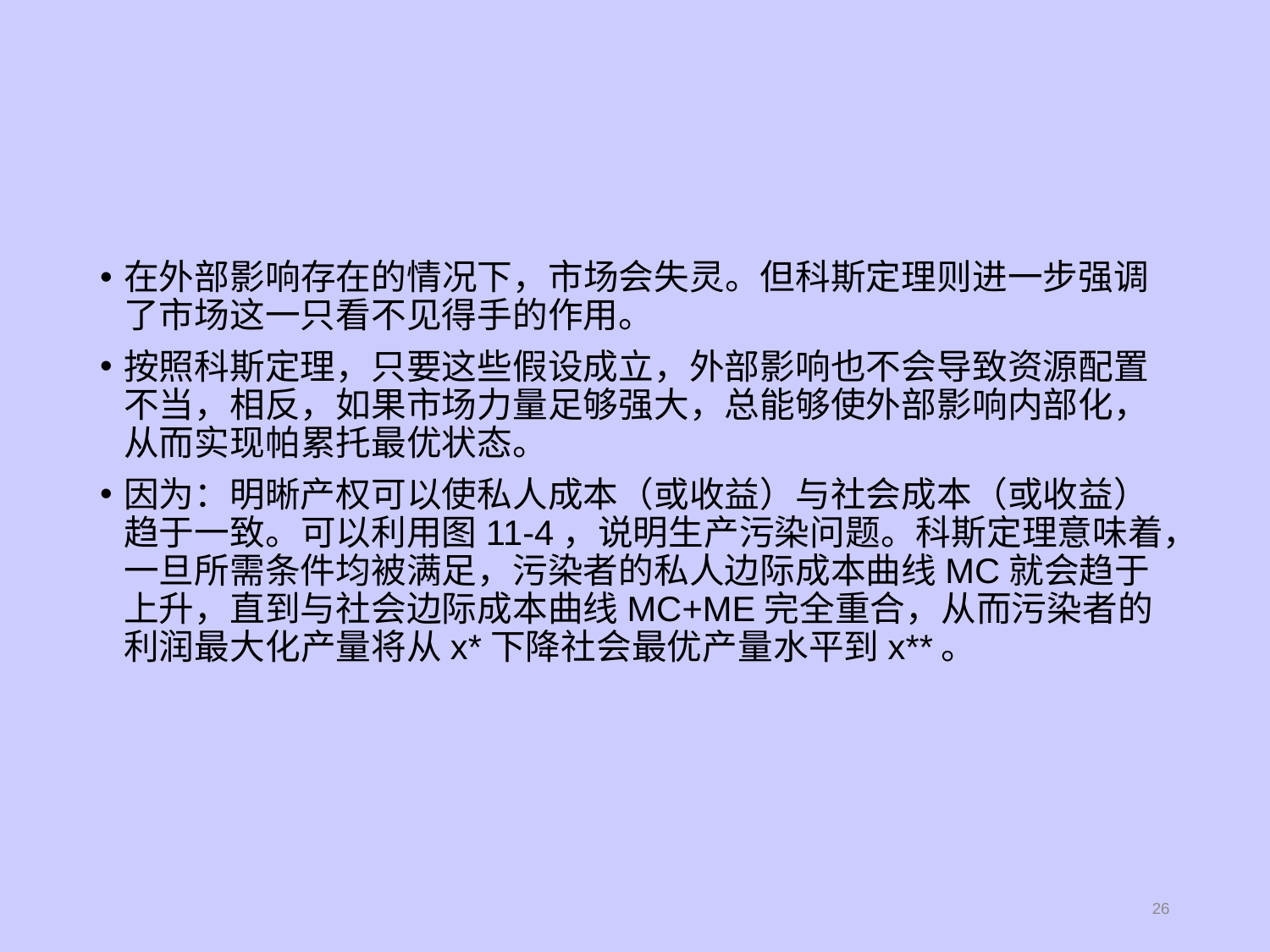

#
在外部影响存在的情况下，市场会失灵。但科斯定理则进一步强调了市场这一只看不见得手的作用。
按照科斯定理，只要这些假设成立，外部影响也不会导致资源配置不当，相反，如果市场力量足够强大，总能够使外部影响内部化，从而实现帕累托最优状态。
因为：明晰产权可以使私人成本（或收益）与社会成本（或收益）趋于一致。可以利用图11-4，说明生产污染问题。科斯定理意味着，一旦所需条件均被满足，污染者的私人边际成本曲线MC就会趋于上升，直到与社会边际成本曲线MC+ME完全重合，从而污染者的利润最大化产量将从x*下降社会最优产量水平到x**。
26